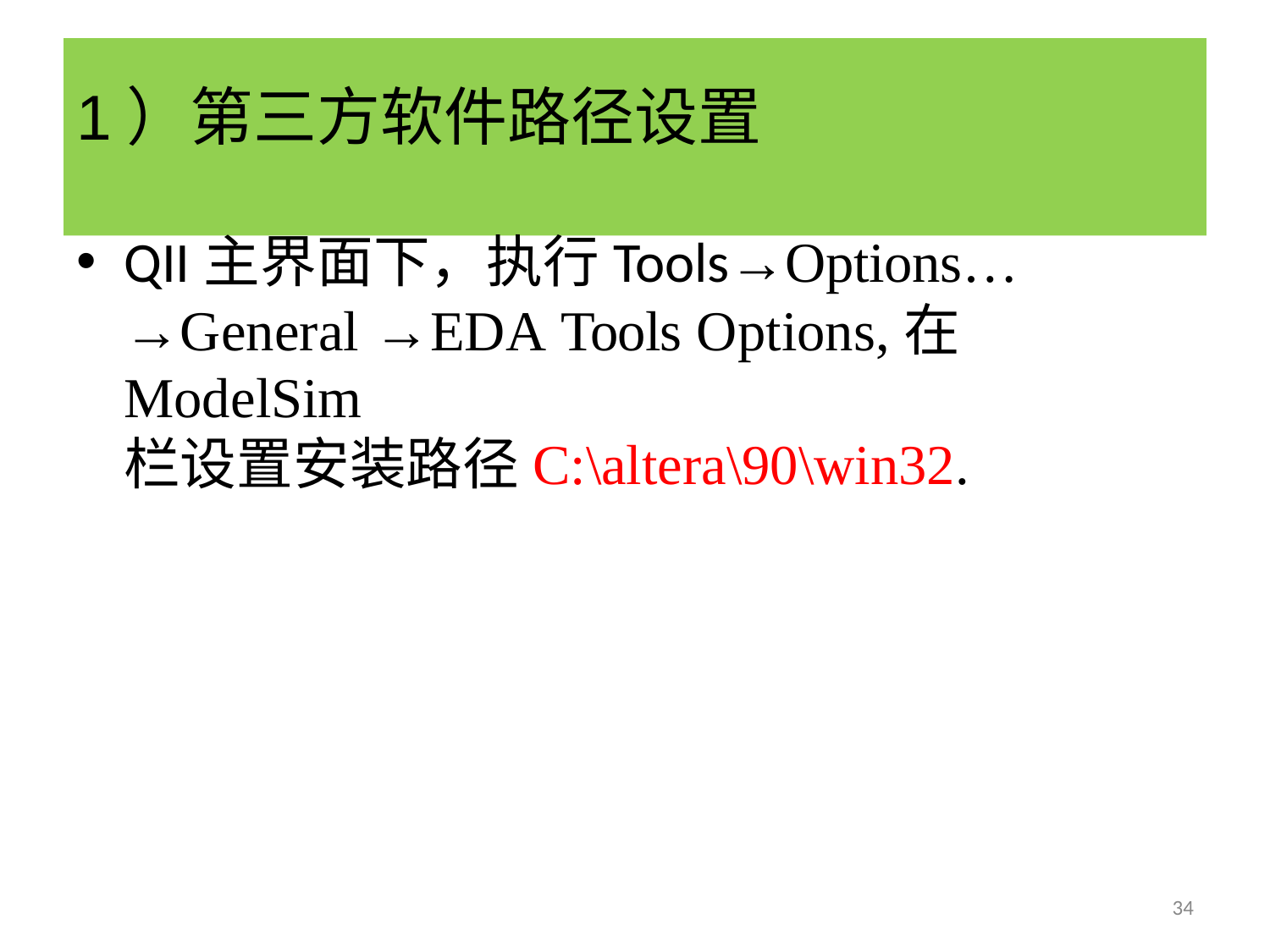

# 1）第三方软件路径设置
QII主界面下，执行Tools→Options…
→General →EDA Tools Options,在ModelSim
栏设置安装路径C:\altera\90\win32.
34